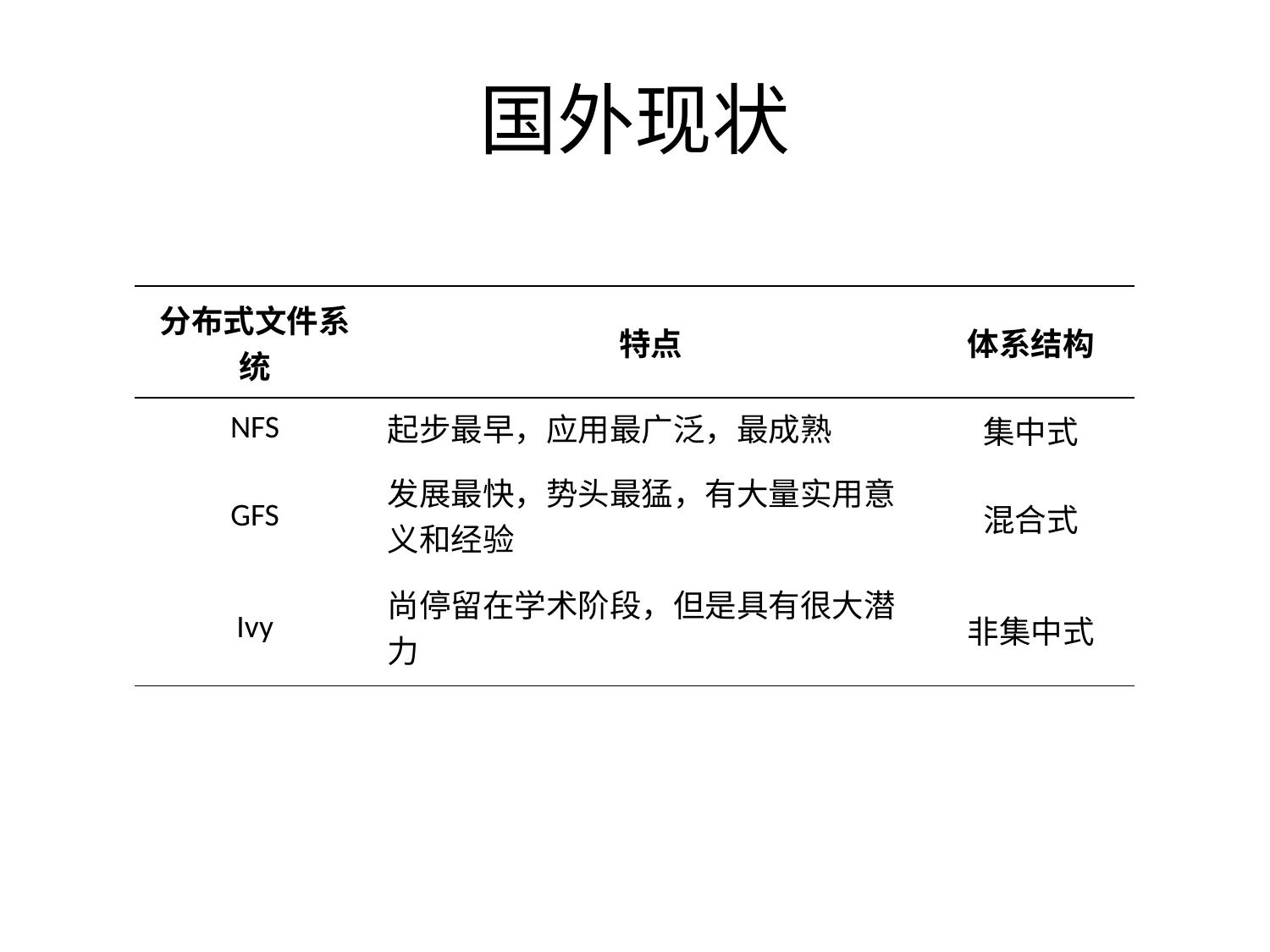

# 国外现状
| 分布式文件系统 | 特点 | 体系结构 |
| --- | --- | --- |
| NFS | 起步最早，应用最广泛，最成熟 | 集中式 |
| GFS | 发展最快，势头最猛，有大量实用意义和经验 | 混合式 |
| Ivy | 尚停留在学术阶段，但是具有很大潜力 | 非集中式 |